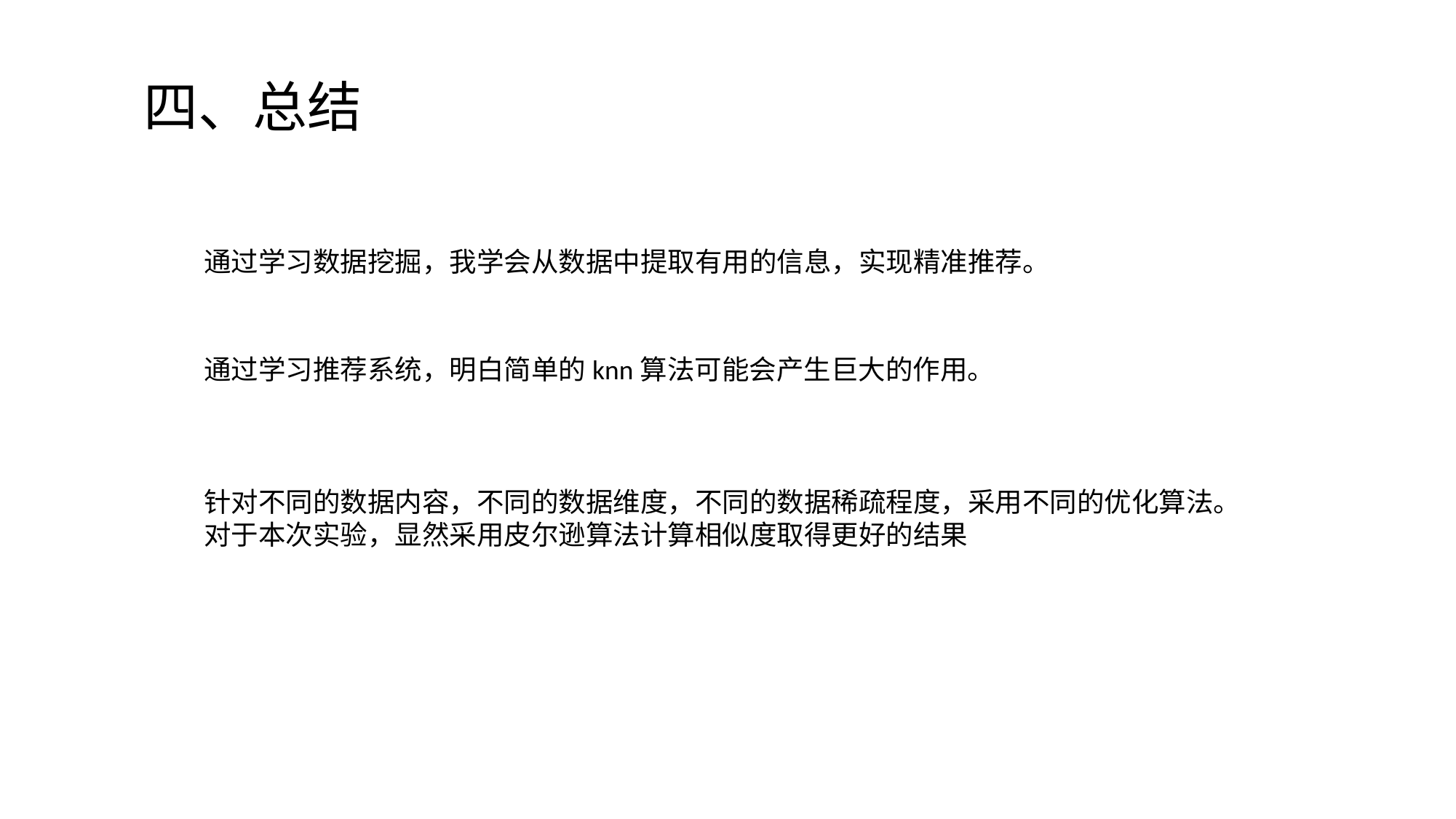

四、总结

通过学习数据挖掘，我学会从数据中提取有用的信息，实现精准推荐。
通过学习推荐系统，明白简单的knn算法可能会产生巨大的作用。
针对不同的数据内容，不同的数据维度，不同的数据稀疏程度，采用不同的优化算法。
对于本次实验，显然采用皮尔逊算法计算相似度取得更好的结果